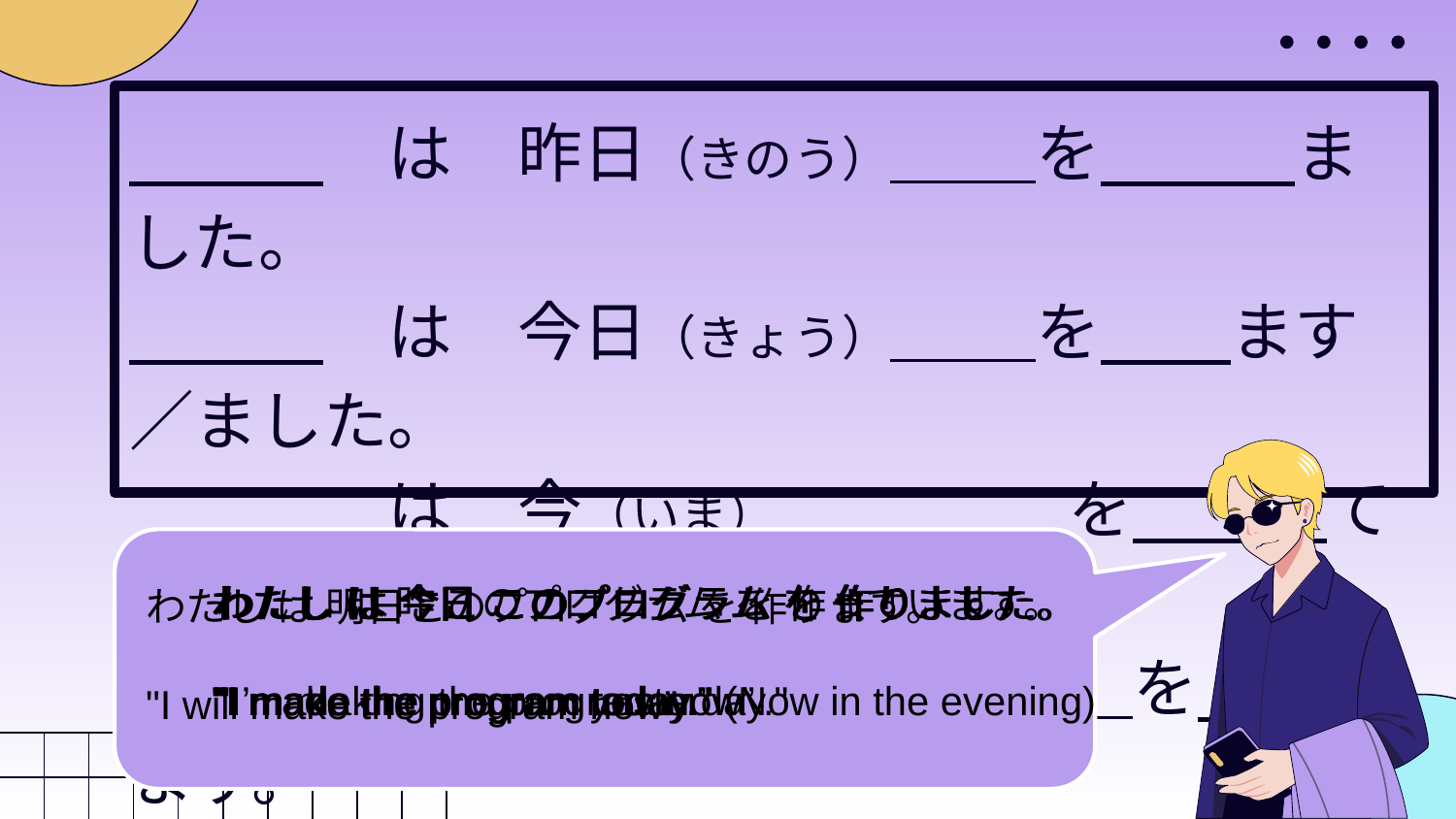

# は　昨日（きのう）　　　を　　　ました。 　　　　は　今日（きょう）　　　を　　ます／ました。 　　　　は　今（いま）　　　　　　を　　　ています。 　　　　は　明日（あす）　　　　　　を　　　ます。

わたし は 今日 このプログラム を 作りました。

"I made the program today.” (Now in the evening)
わたし は 今このプログラム を 作っています。

"I’m making the program now”
わたし は 昨日 このプログラム を 作りました。

"I made the program yesterday."
わたし は 今日 このプログラム を 作ります。

"I make the program today."
わたし は 明日このプログラム を 作ります。

"I will make the program now”